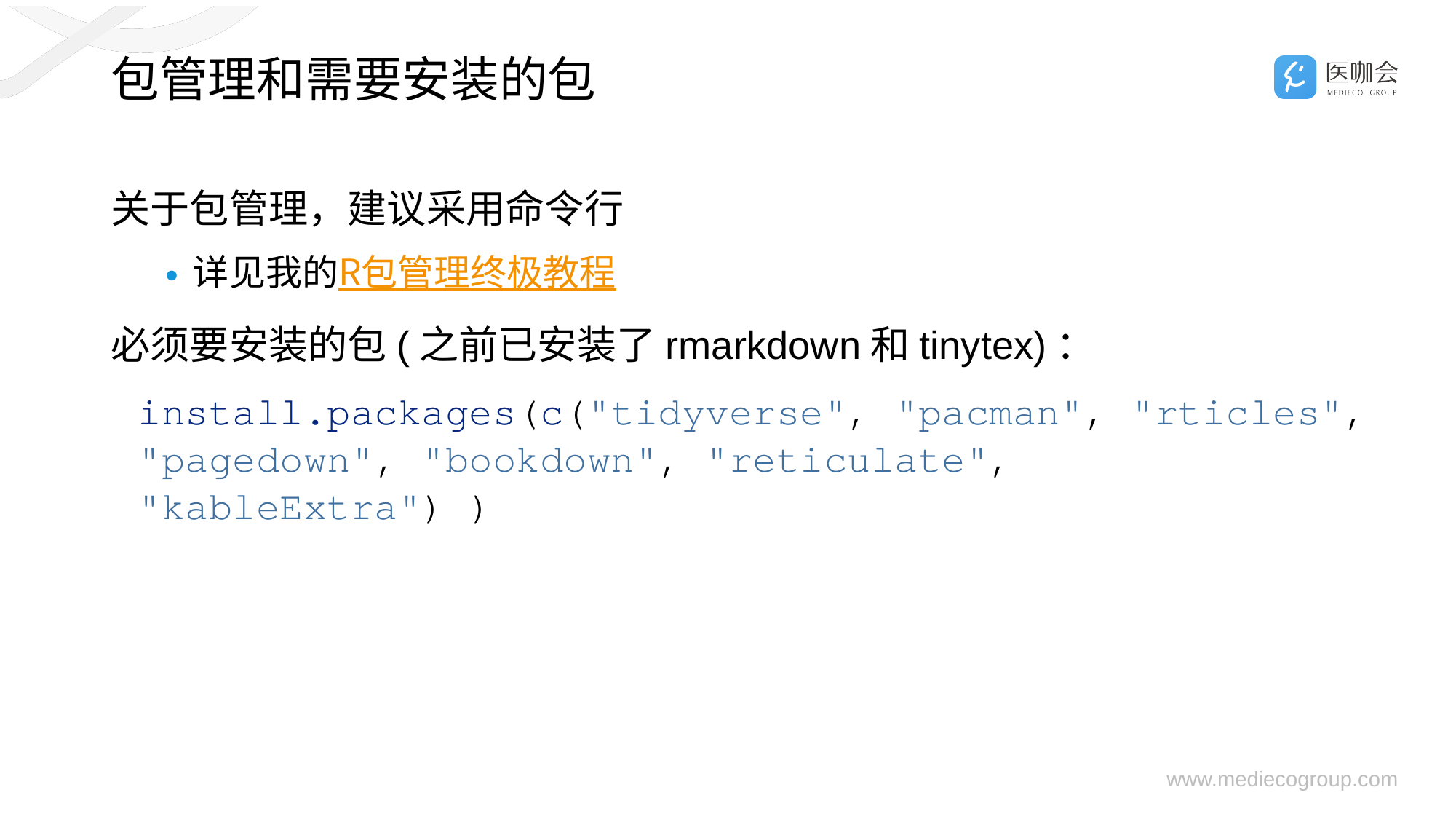

# 包管理和需要安装的包
关于包管理，建议采用命令行
详见我的R包管理终极教程
必须要安装的包(之前已安装了rmarkdown和tinytex)：
install.packages(c("tidyverse", "pacman", "rticles", "pagedown", "bookdown", "reticulate", "kableExtra") )